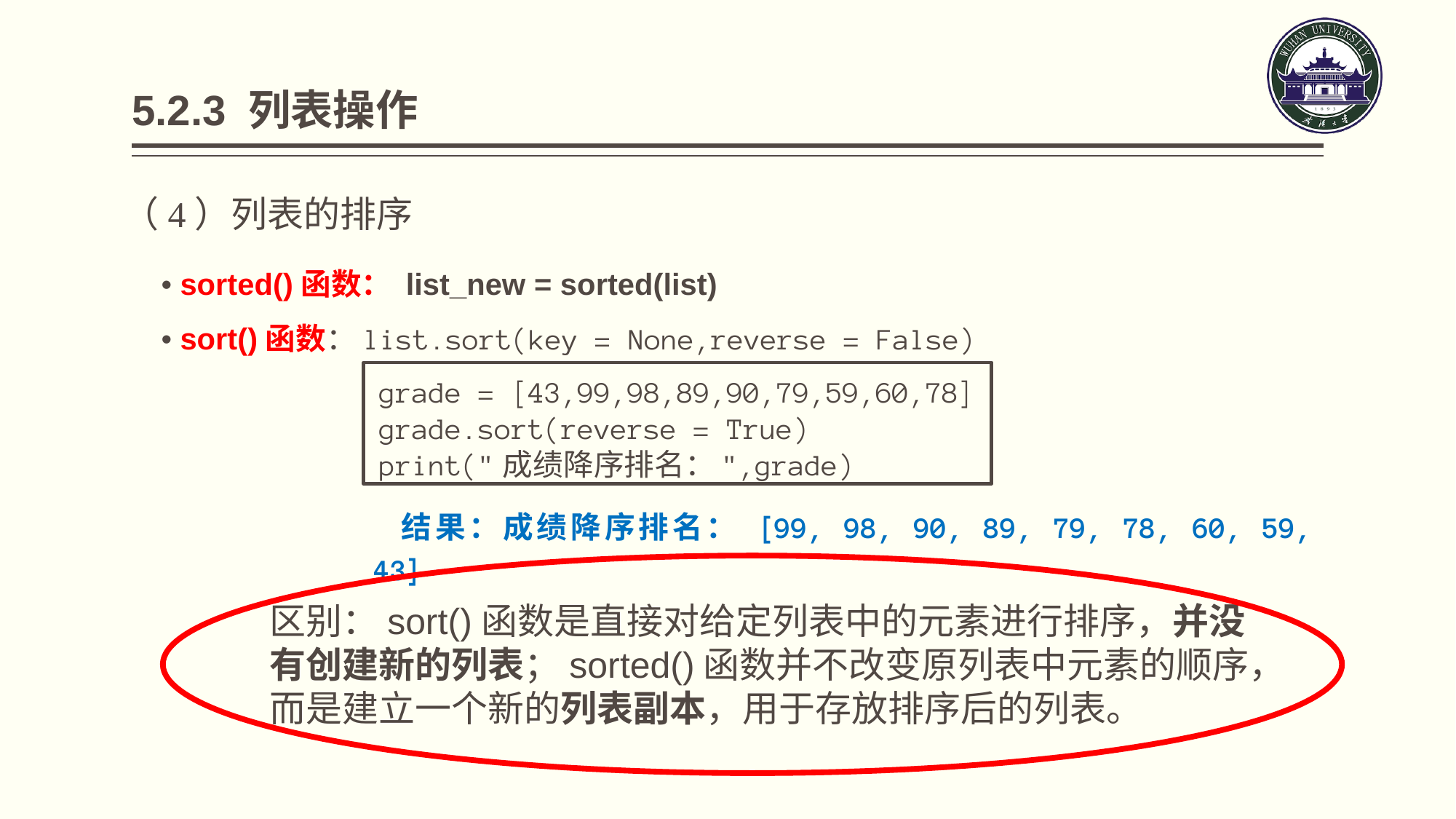

# 5.2.3 列表操作
（4）列表的排序
• sorted()函数： list_new = sorted(list)
• sort()函数：list.sort(key = None,reverse = False)

grade = [43,99,98,89,90,79,59,60,78]
grade.sort(reverse = True)
print("成绩降序排名：",grade)
结果：成绩降序排名： [99, 98, 90, 89, 79, 78, 60, 59, 43]

区别：sort()函数是直接对给定列表中的元素进行排序，并没有创建新的列表；sorted()函数并不改变原列表中元素的顺序，而是建立一个新的列表副本，用于存放排序后的列表。